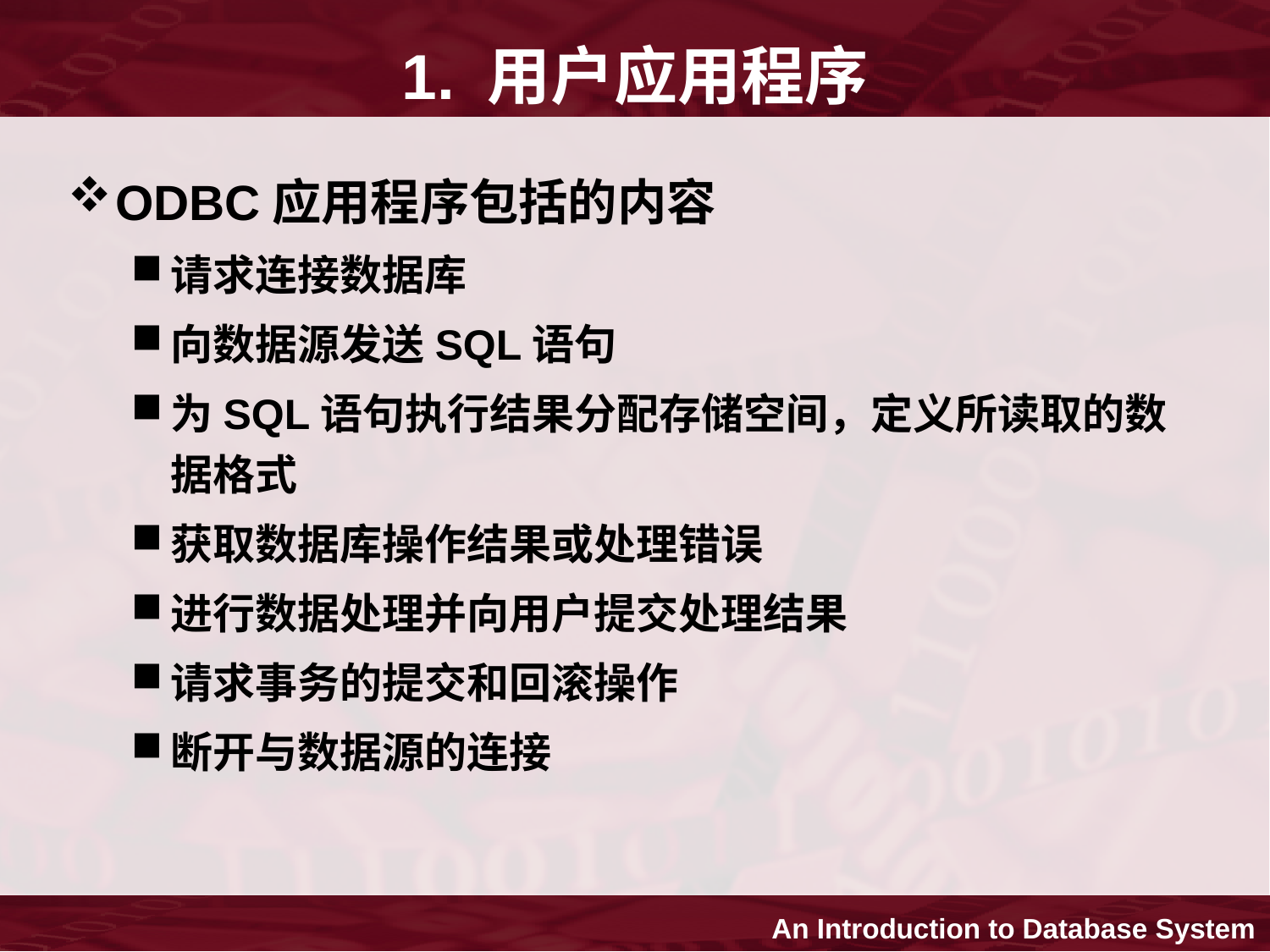

# 1. 用户应用程序
ODBC应用程序包括的内容
请求连接数据库
向数据源发送SQL语句
为SQL语句执行结果分配存储空间，定义所读取的数据格式
获取数据库操作结果或处理错误
进行数据处理并向用户提交处理结果
请求事务的提交和回滚操作
断开与数据源的连接